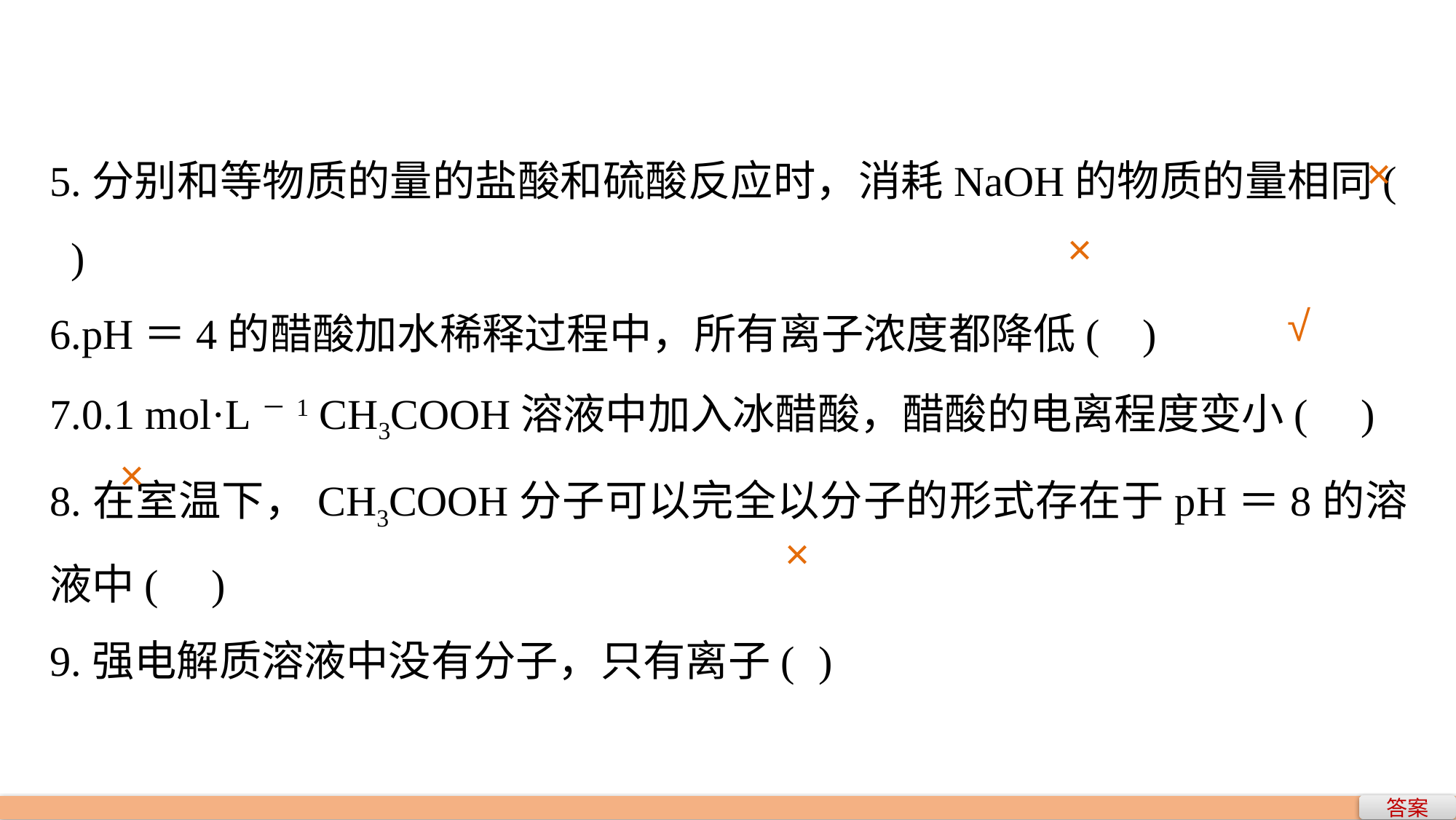

5.分别和等物质的量的盐酸和硫酸反应时，消耗NaOH的物质的量相同(    )
6.pH＝4的醋酸加水稀释过程中，所有离子浓度都降低(    )
7.0.1 mol·L－1 CH3COOH溶液中加入冰醋酸，醋酸的电离程度变小(     )
8.在室温下，CH3COOH分子可以完全以分子的形式存在于pH＝8的溶液中(     )
9.强电解质溶液中没有分子，只有离子(  )
×
×
√
×
×
答案